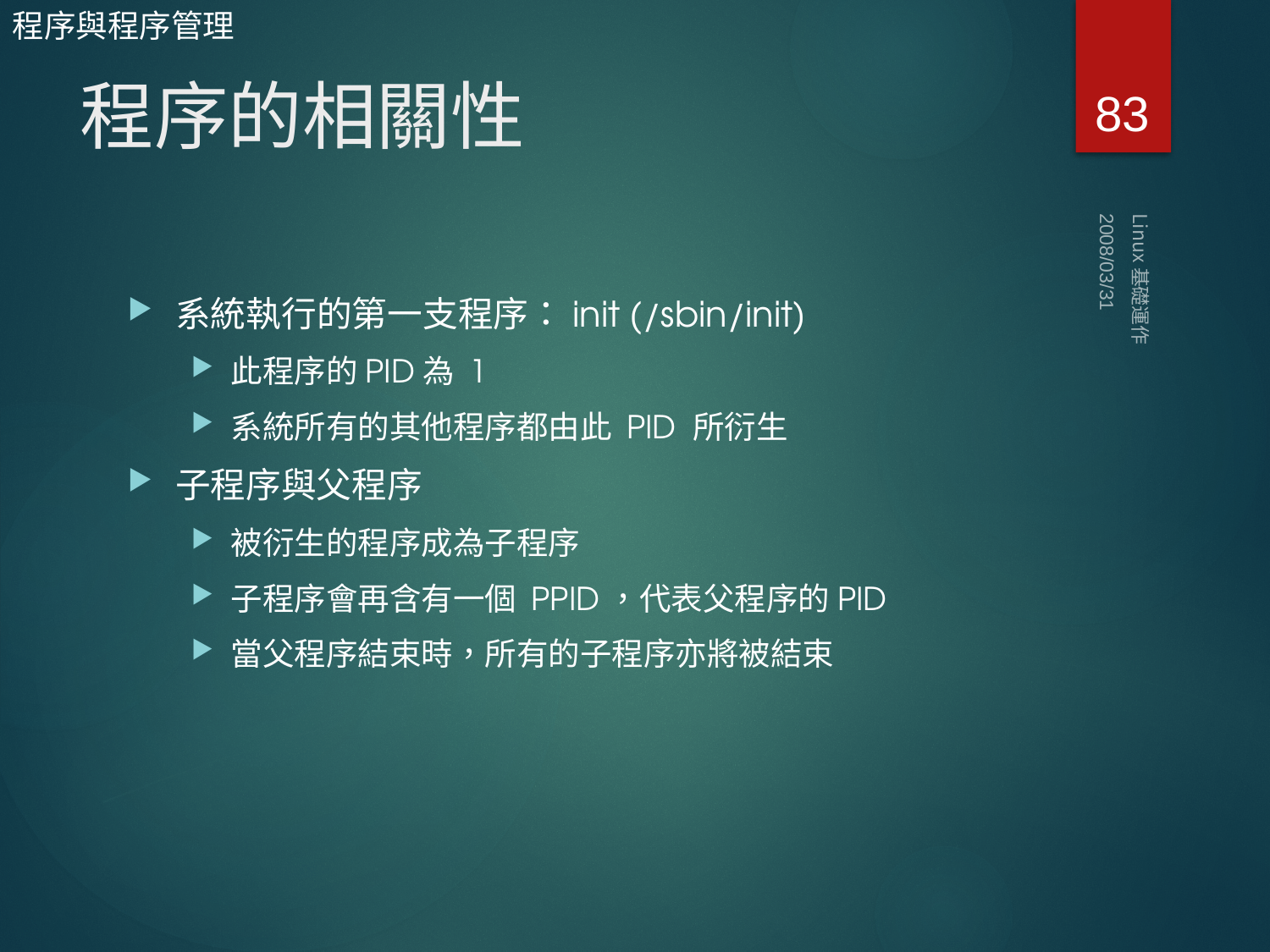

程序與程序管理
83
# 程序的相關性
2008/03/31
系統執行的第一支程序：init (/sbin/init)
此程序的PID為 1
系統所有的其他程序都由此 PID 所衍生
子程序與父程序
被衍生的程序成為子程序
子程序會再含有一個 PPID，代表父程序的PID
當父程序結束時，所有的子程序亦將被結束
Linux 基礎運作